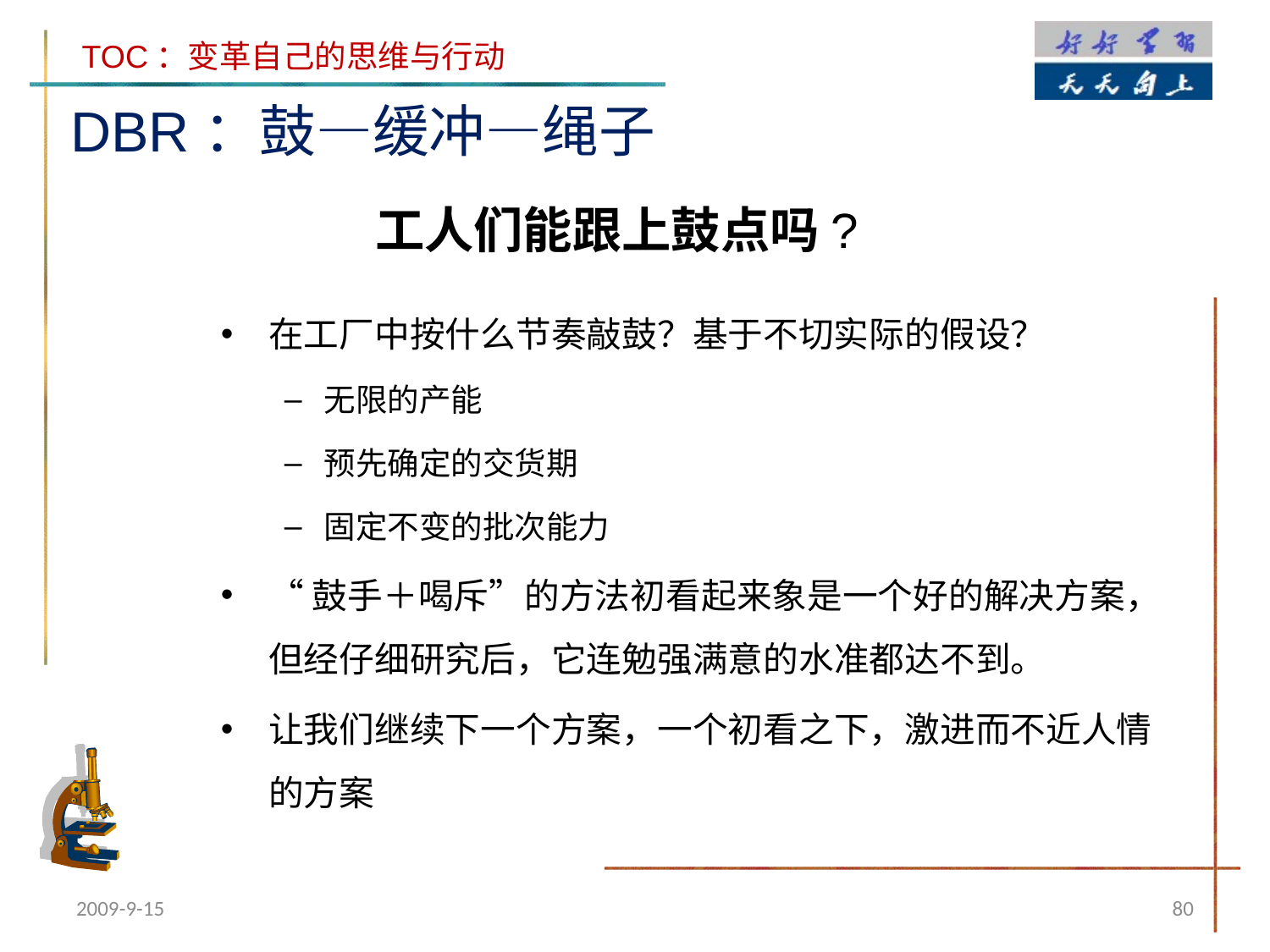

DBR：鼓—缓冲—绳子
工人们能跟上鼓点吗?
在工厂中按什么节奏敲鼓？基于不切实际的假设？
无限的产能
预先确定的交货期
固定不变的批次能力
“鼓手＋喝斥”的方法初看起来象是一个好的解决方案，但经仔细研究后，它连勉强满意的水准都达不到。
让我们继续下一个方案，一个初看之下，激进而不近人情的方案
2009-9-15
80